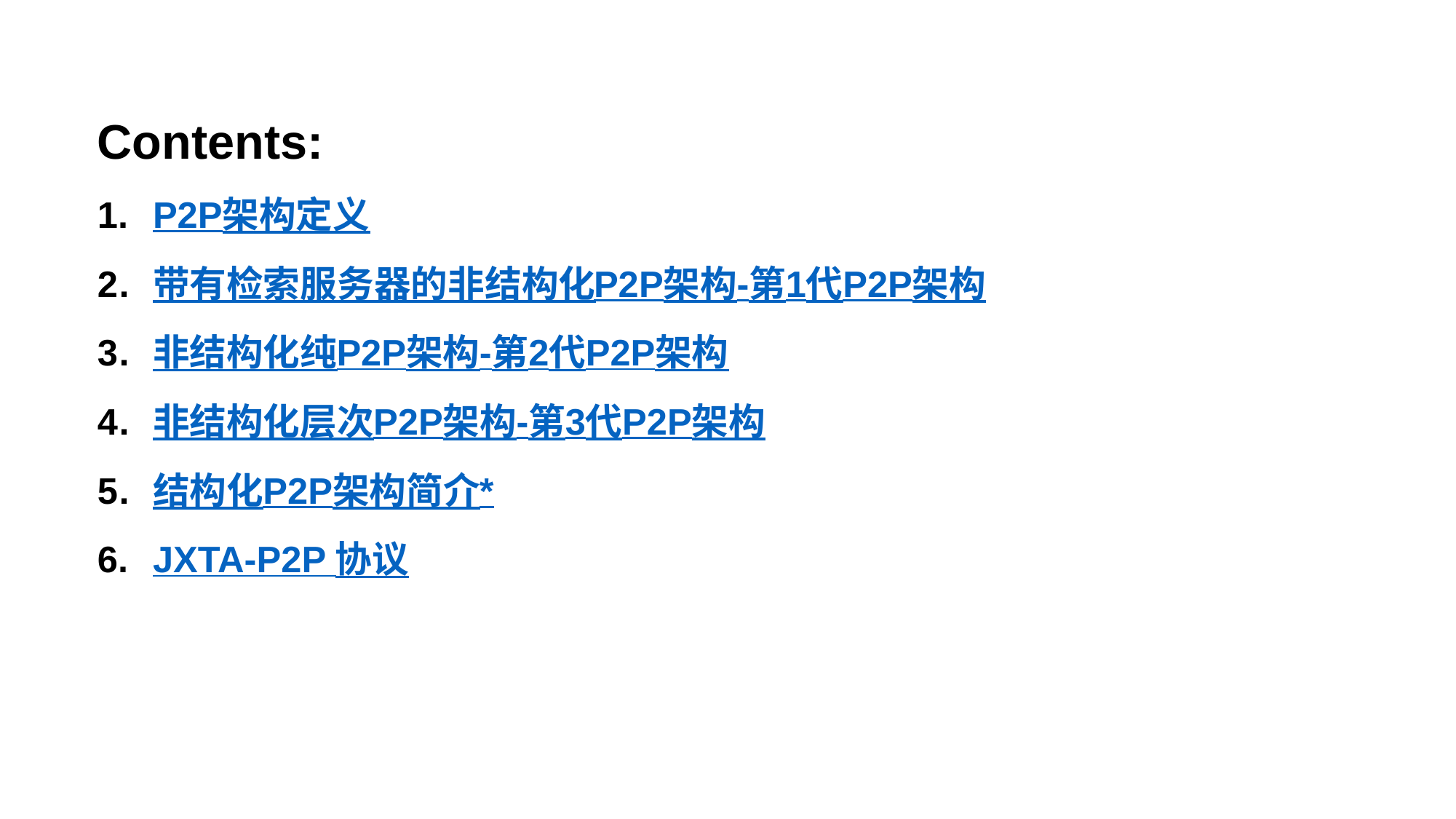

Contents:
P2P架构定义
带有检索服务器的非结构化P2P架构-第1代P2P架构
非结构化纯P2P架构-第2代P2P架构
非结构化层次P2P架构-第3代P2P架构
结构化P2P架构简介*
JXTA-P2P 协议